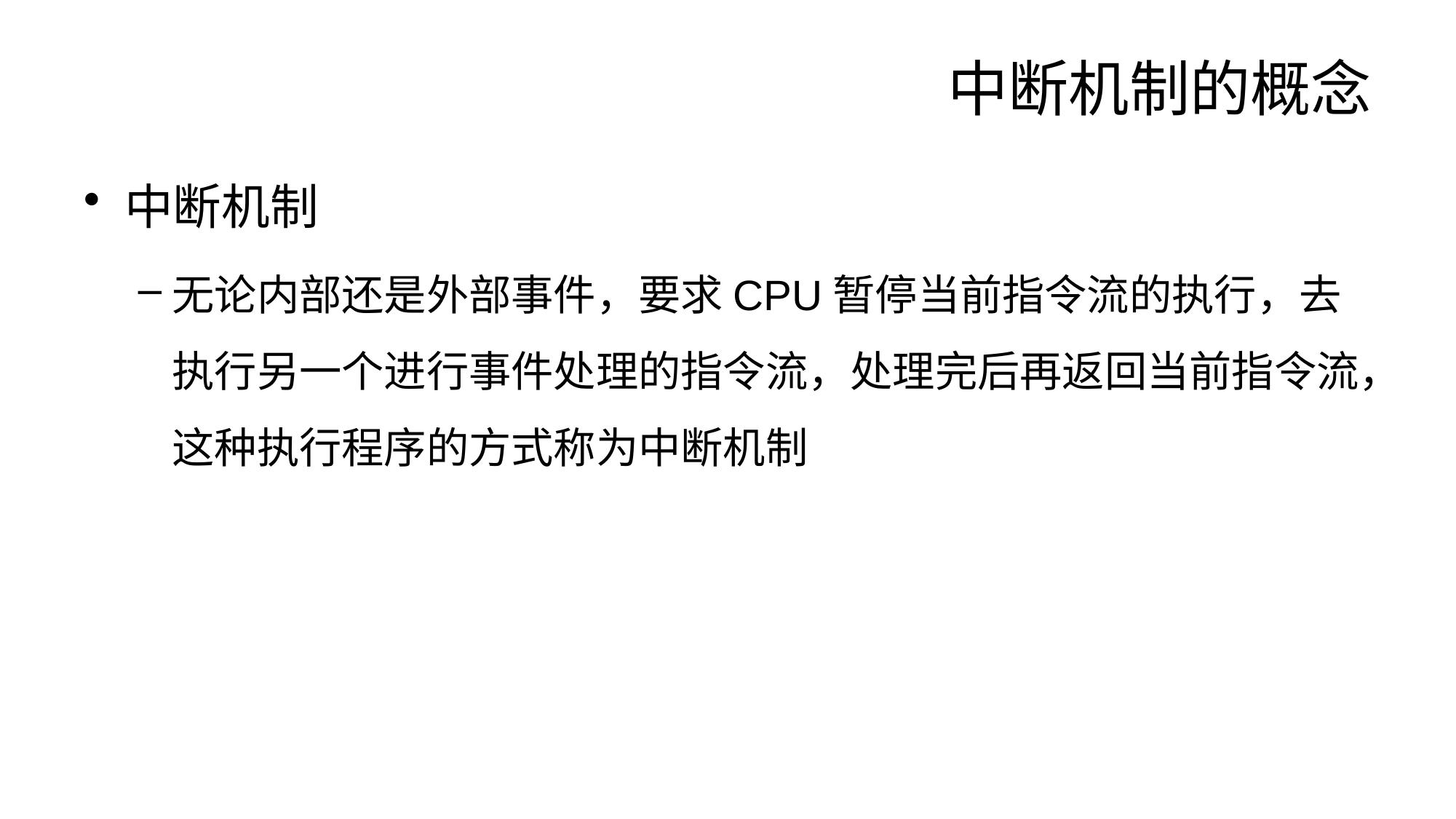

# 中断机制的概念
中断机制
无论内部还是外部事件，要求CPU暂停当前指令流的执行，去执行另一个进行事件处理的指令流，处理完后再返回当前指令流，这种执行程序的方式称为中断机制